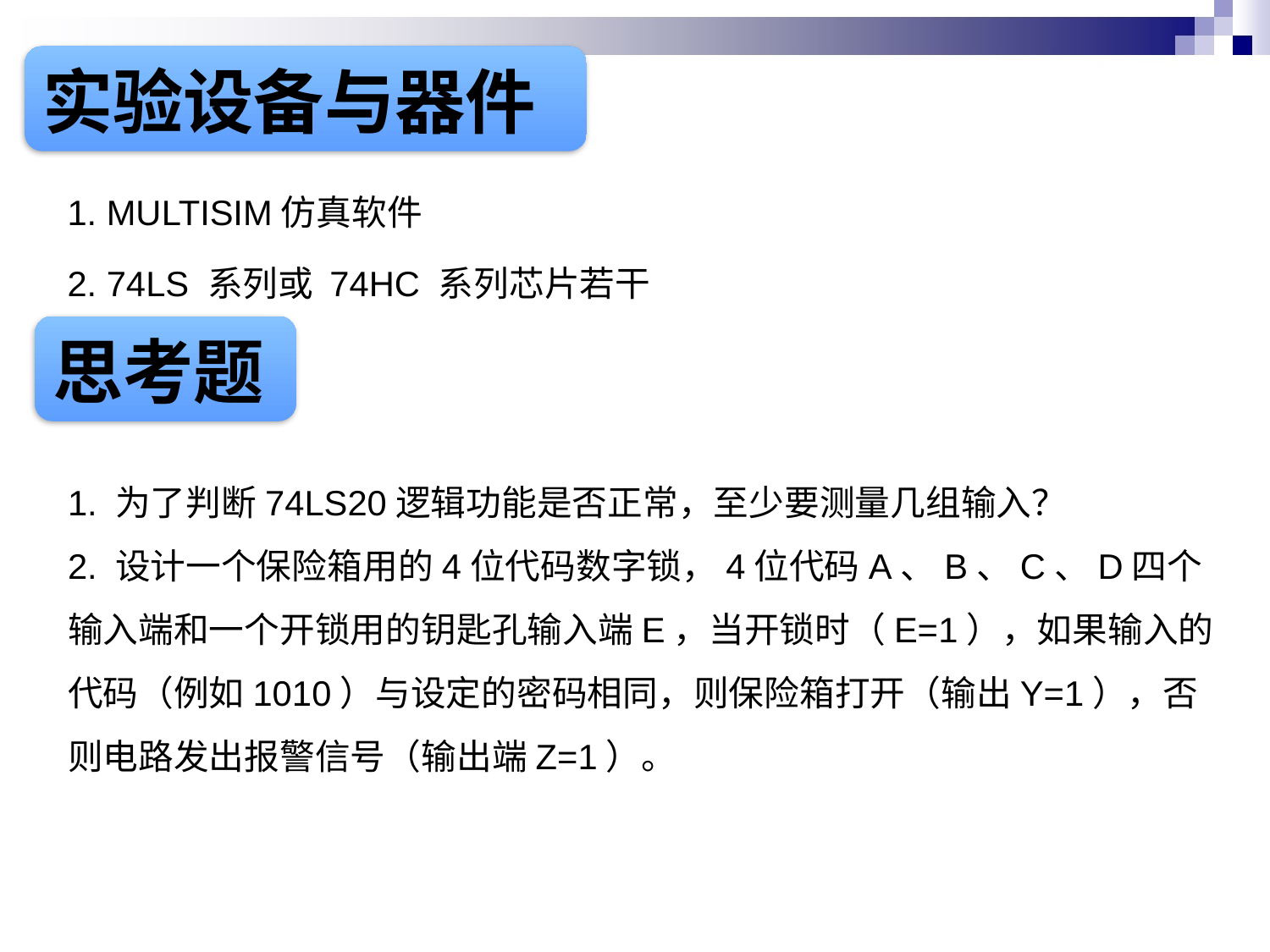

实验设备与器件
1. MULTISIM仿真软件
2. 74LS 系列或 74HC 系列芯片若干
思考题
1. 为了判断74LS20逻辑功能是否正常，至少要测量几组输入？
2. 设计一个保险箱用的4位代码数字锁，4位代码A、B、C、D四个输入端和一个开锁用的钥匙孔输入端E，当开锁时（E=1），如果输入的代码（例如1010）与设定的密码相同，则保险箱打开（输出Y=1），否则电路发出报警信号（输出端Z=1）。